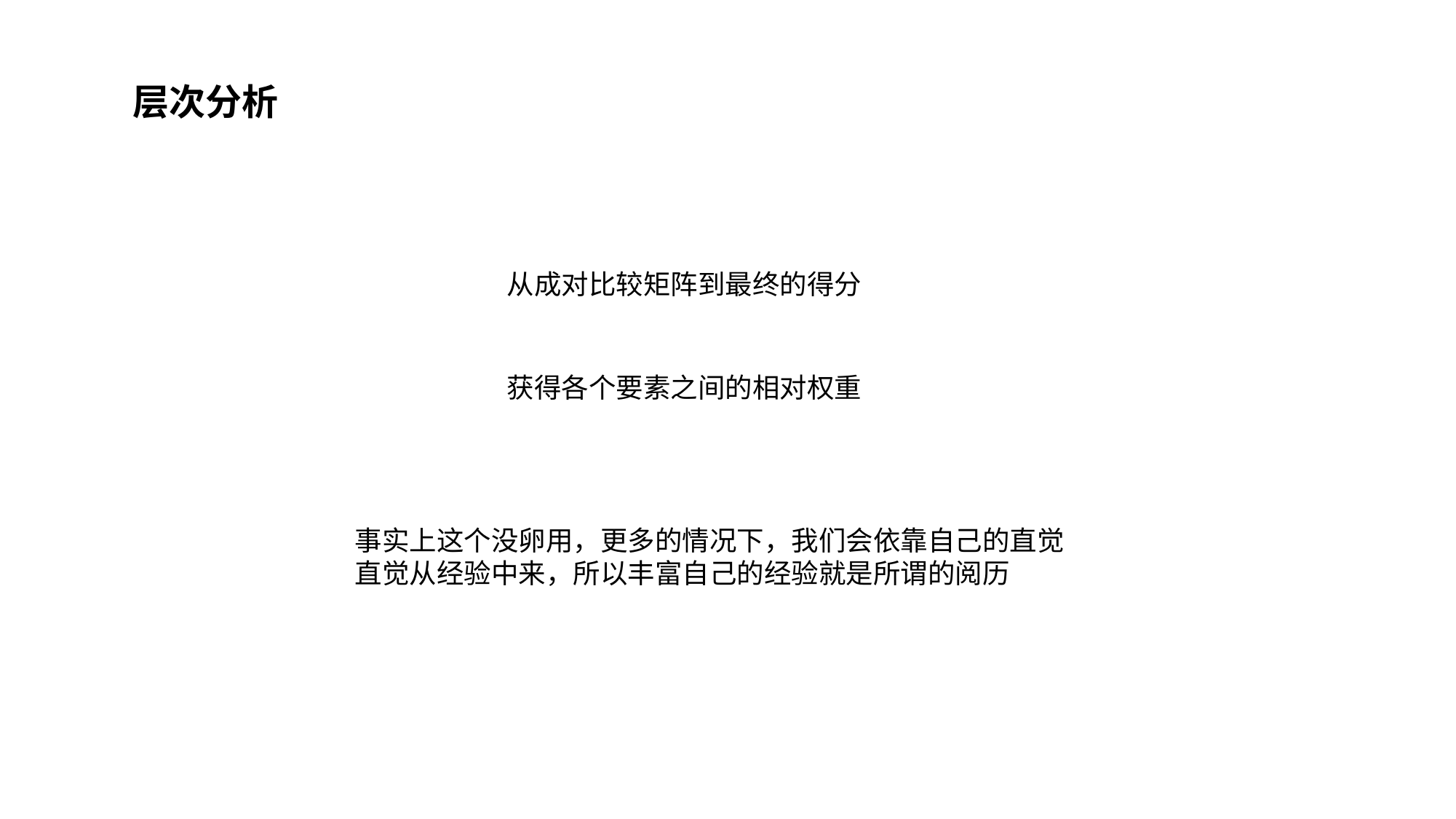

层次分析
从成对比较矩阵到最终的得分
获得各个要素之间的相对权重
事实上这个没卵用，更多的情况下，我们会依靠自己的直觉
直觉从经验中来，所以丰富自己的经验就是所谓的阅历